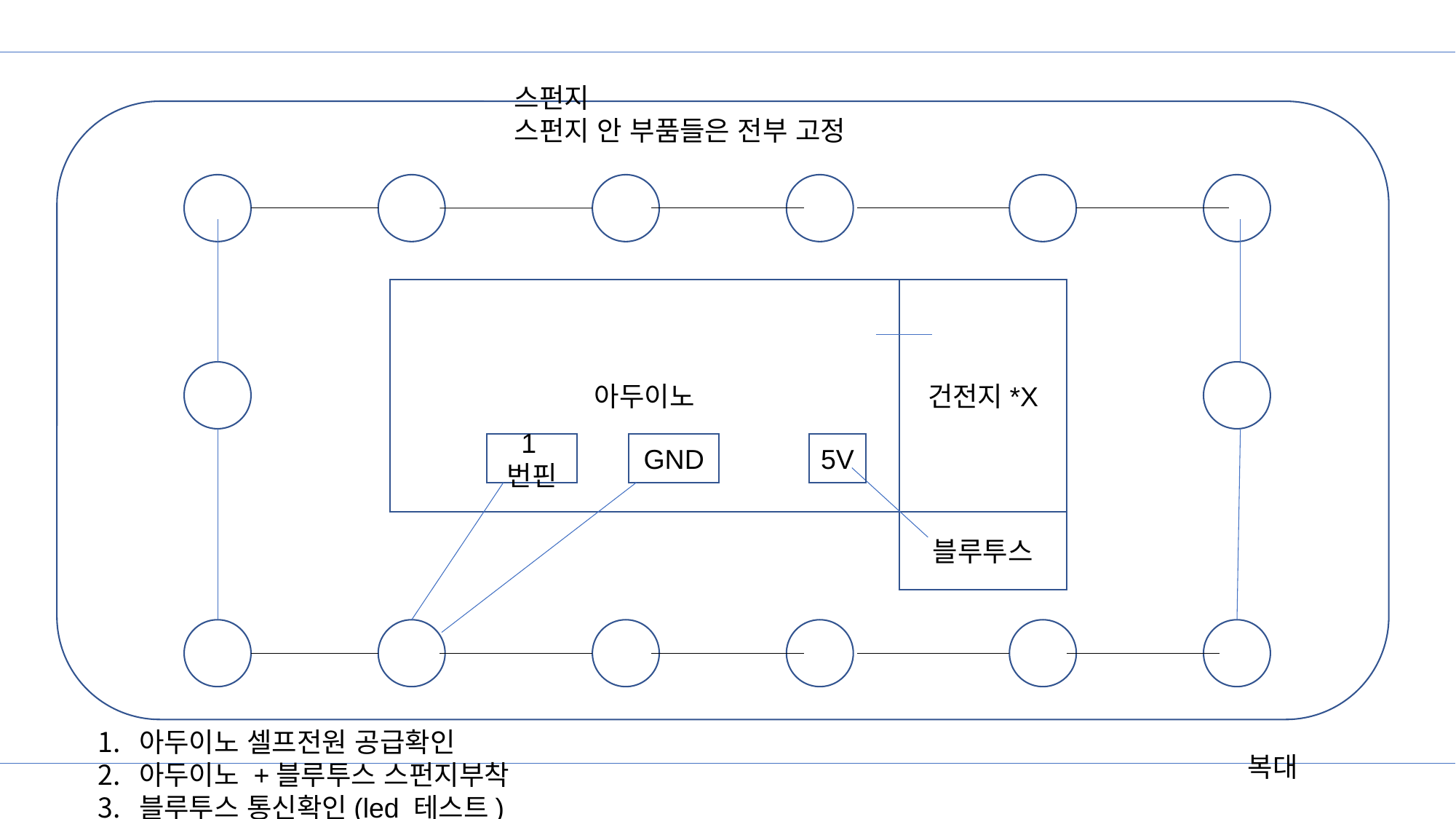

스펀지
스펀지 안 부품들은 전부 고정

아두이노
건전지*X

1번핀
GND
5V
블루투스

아두이노 셀프전원 공급확인
아두이노 +블루투스 스펀지부착
블루투스 통신확인(led 테스트)
진동모터 스펀지부착
테스트(신호주면 진동확인) -> 완성
복대